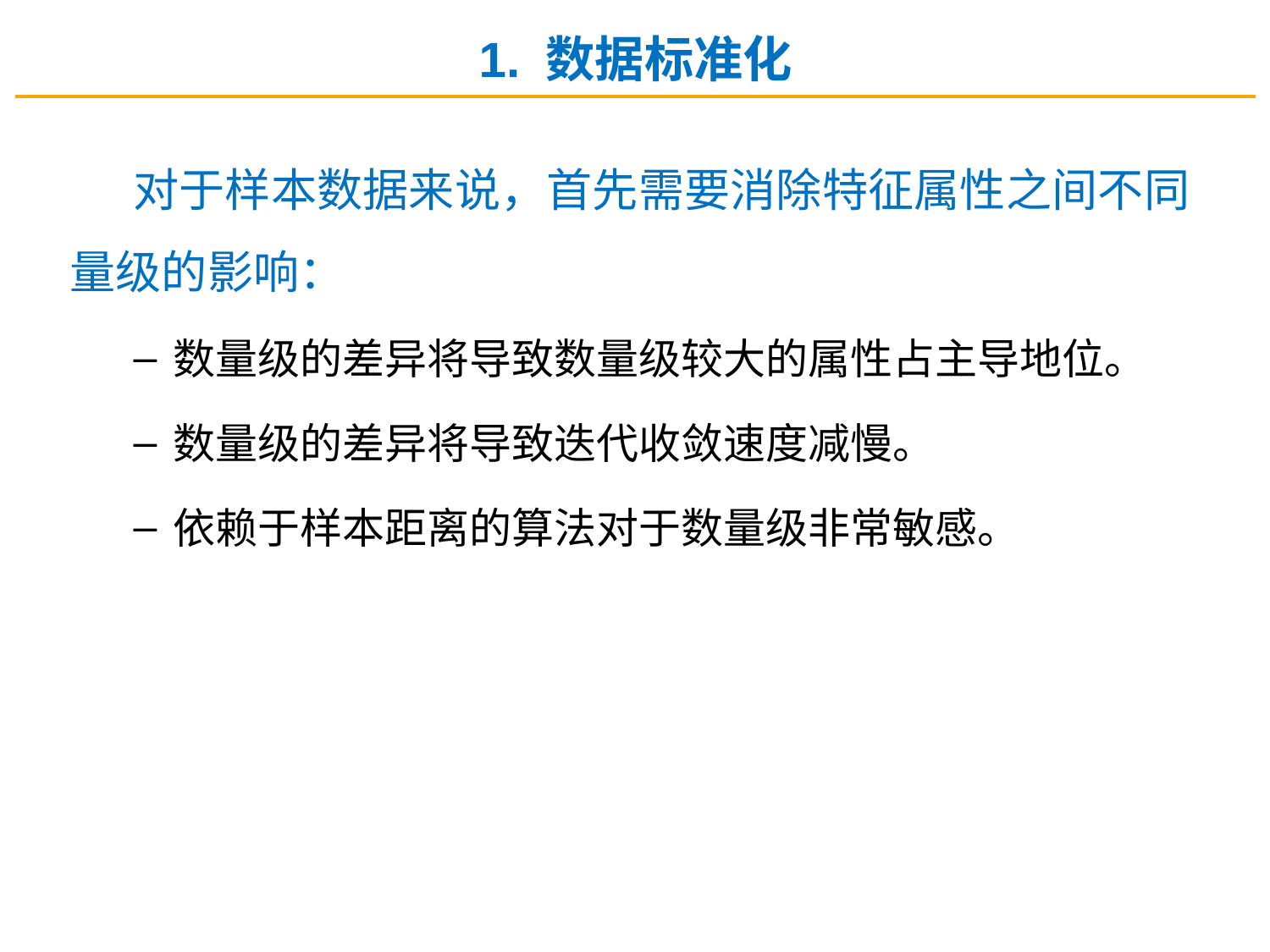

1. 数据标准化
对于样本数据来说，首先需要消除特征属性之间不同量级的影响：
数量级的差异将导致数量级较大的属性占主导地位。
数量级的差异将导致迭代收敛速度减慢。
依赖于样本距离的算法对于数量级非常敏感。